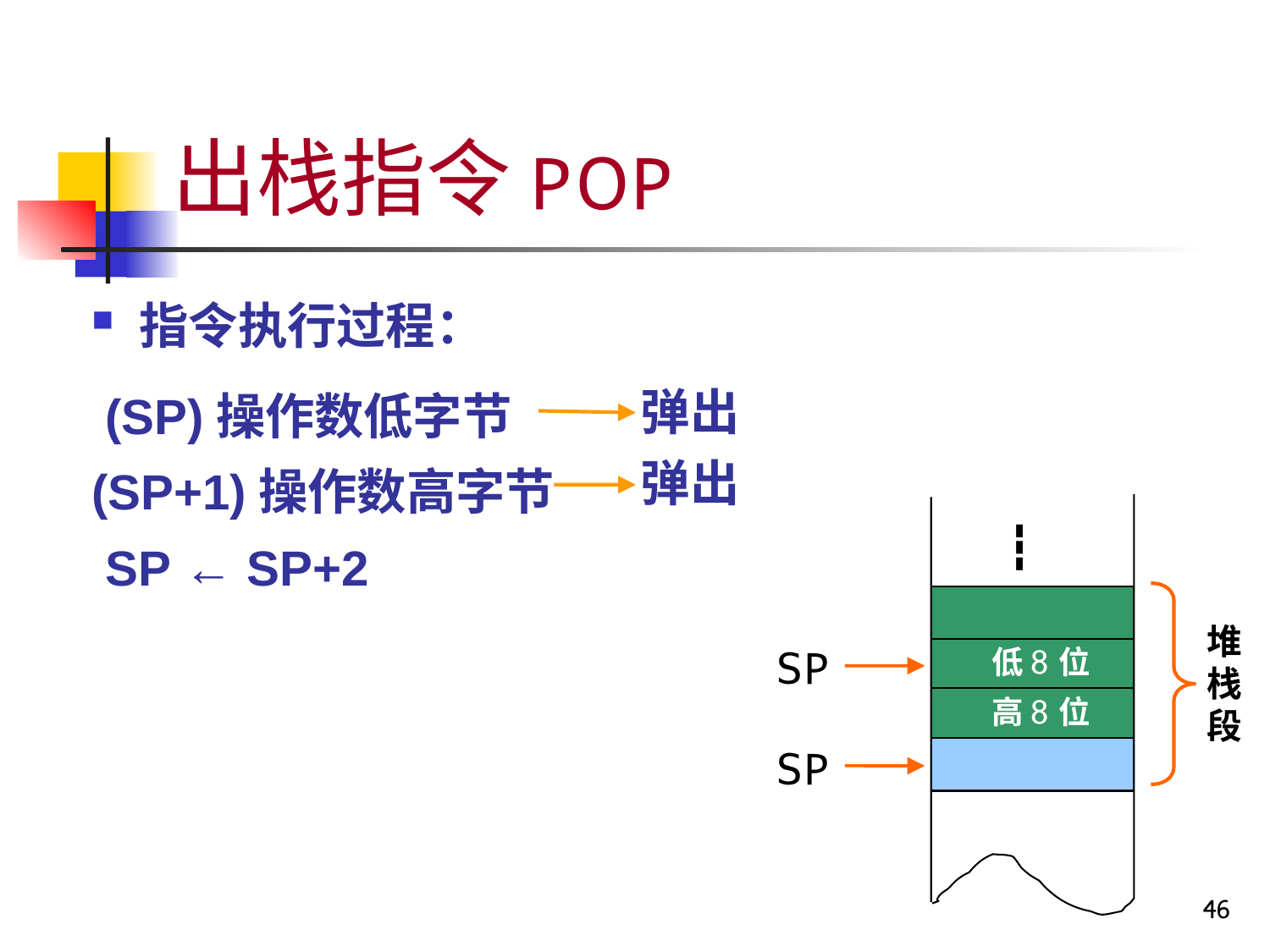

# 出栈指令POP
指令执行过程：
 (SP)操作数低字节
(SP+1)操作数高字节
 SP ← SP+2
弹出

弹出

┇

堆栈段
SP
低8位

高8位

SP

46